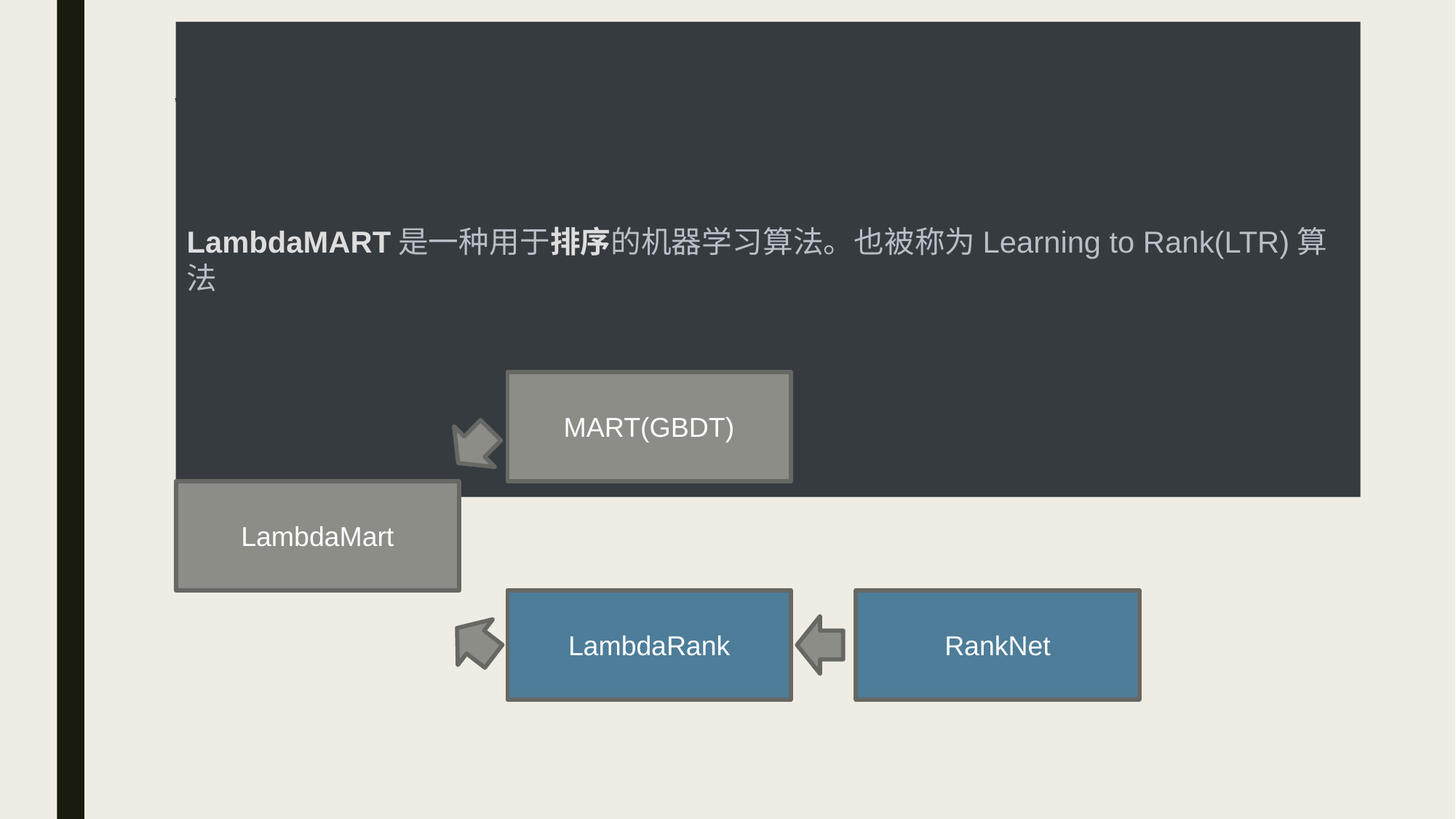

# What is LambdaMART？
LambdaMART是一种用于排序的机器学习算法。也被称为Learning to Rank(LTR)算法
MART(GBDT)

LambdaMart
LambdaRank
RankNet